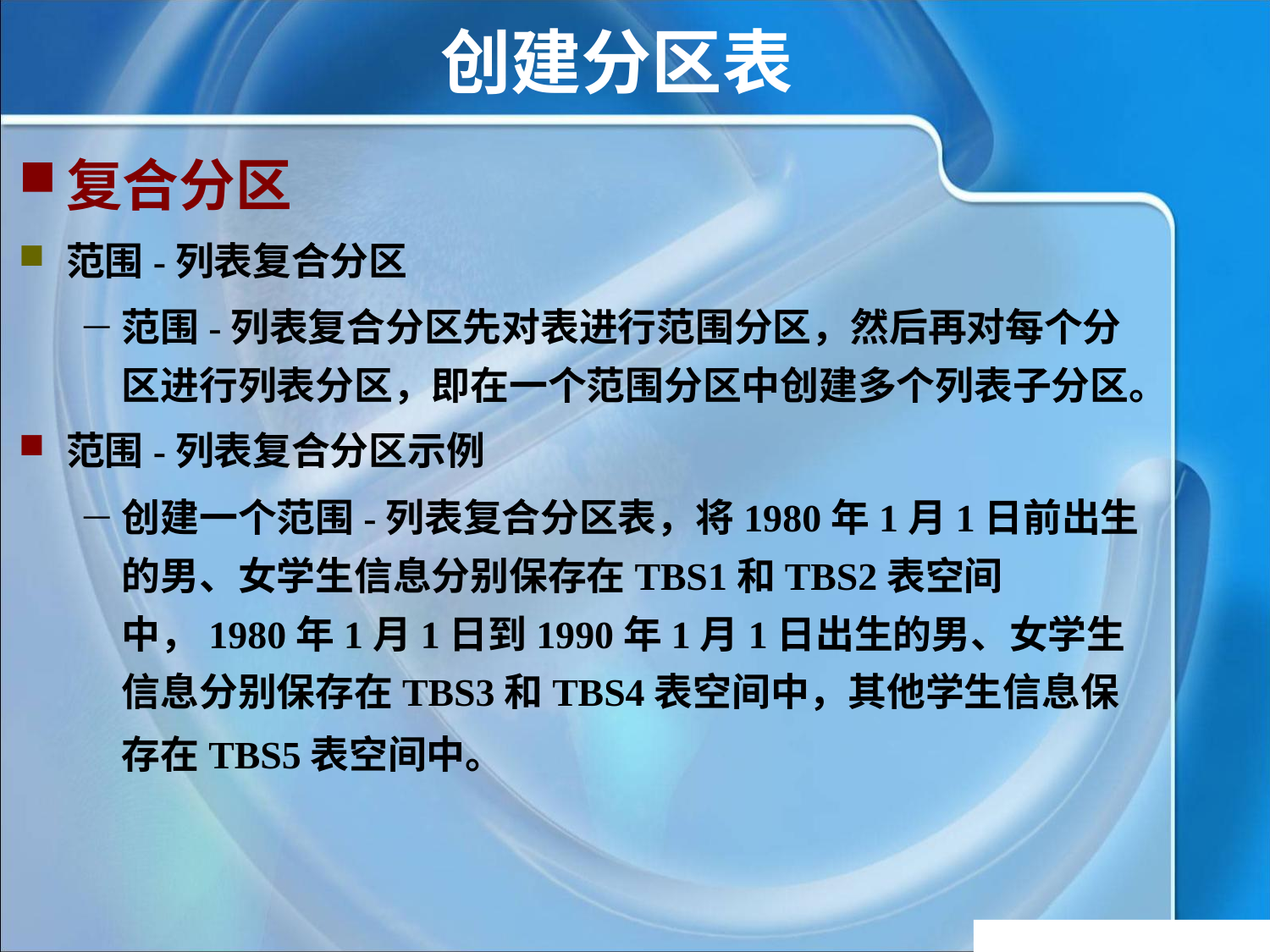

# 创建分区表
复合分区
范围-列表复合分区
范围-列表复合分区先对表进行范围分区，然后再对每个分区进行列表分区，即在一个范围分区中创建多个列表子分区。
范围-列表复合分区示例
创建一个范围-列表复合分区表，将1980年1月1日前出生的男、女学生信息分别保存在TBS1和TBS2表空间中，1980年1月1日到1990年1月1日出生的男、女学生信息分别保存在TBS3和TBS4表空间中，其他学生信息保存在TBS5表空间中。
149